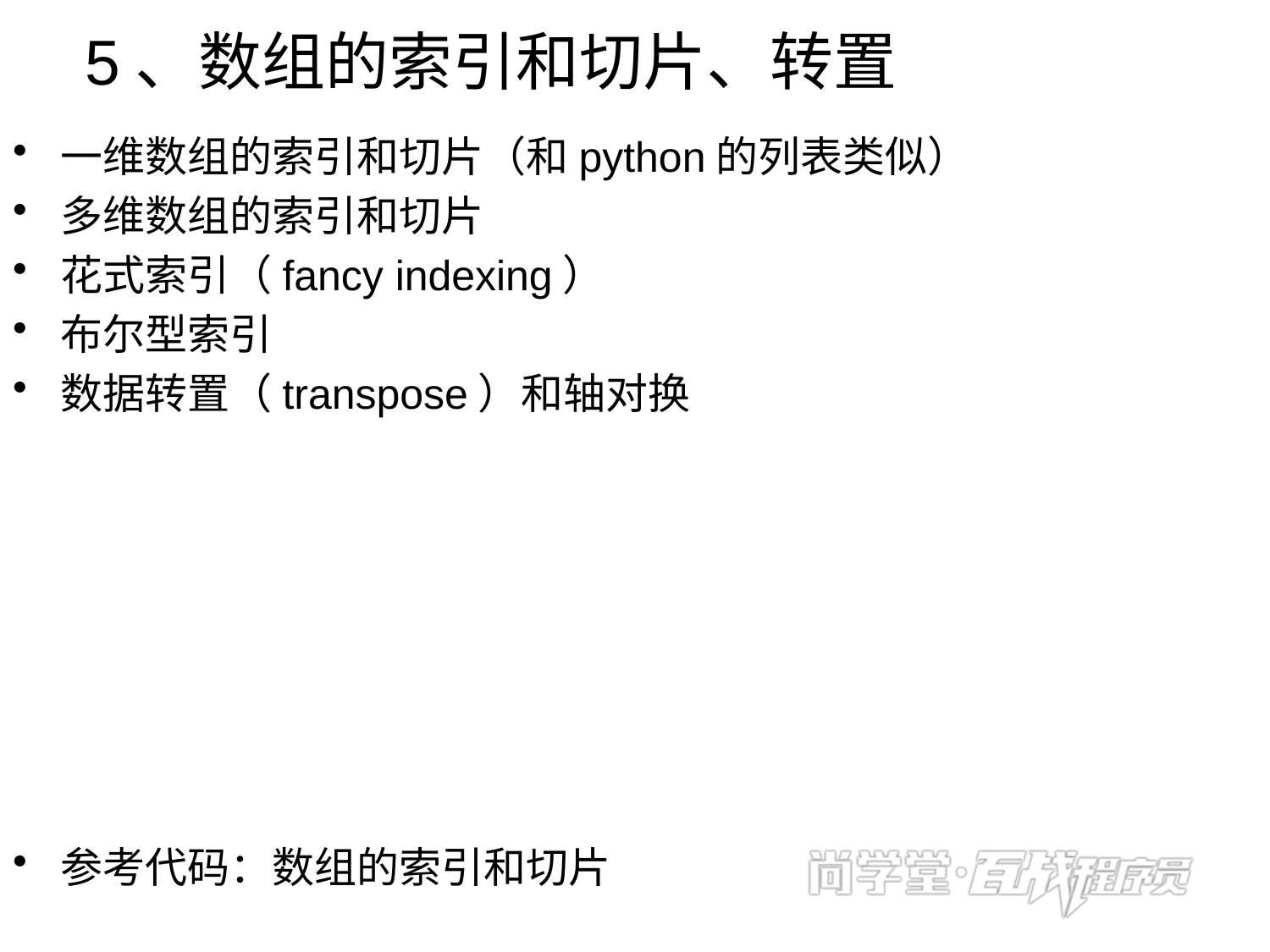

# 5、数组的索引和切片、转置
一维数组的索引和切片（和python的列表类似）
多维数组的索引和切片
花式索引（fancy indexing）
布尔型索引
数据转置（transpose）和轴对换

参考代码：数组的索引和切片